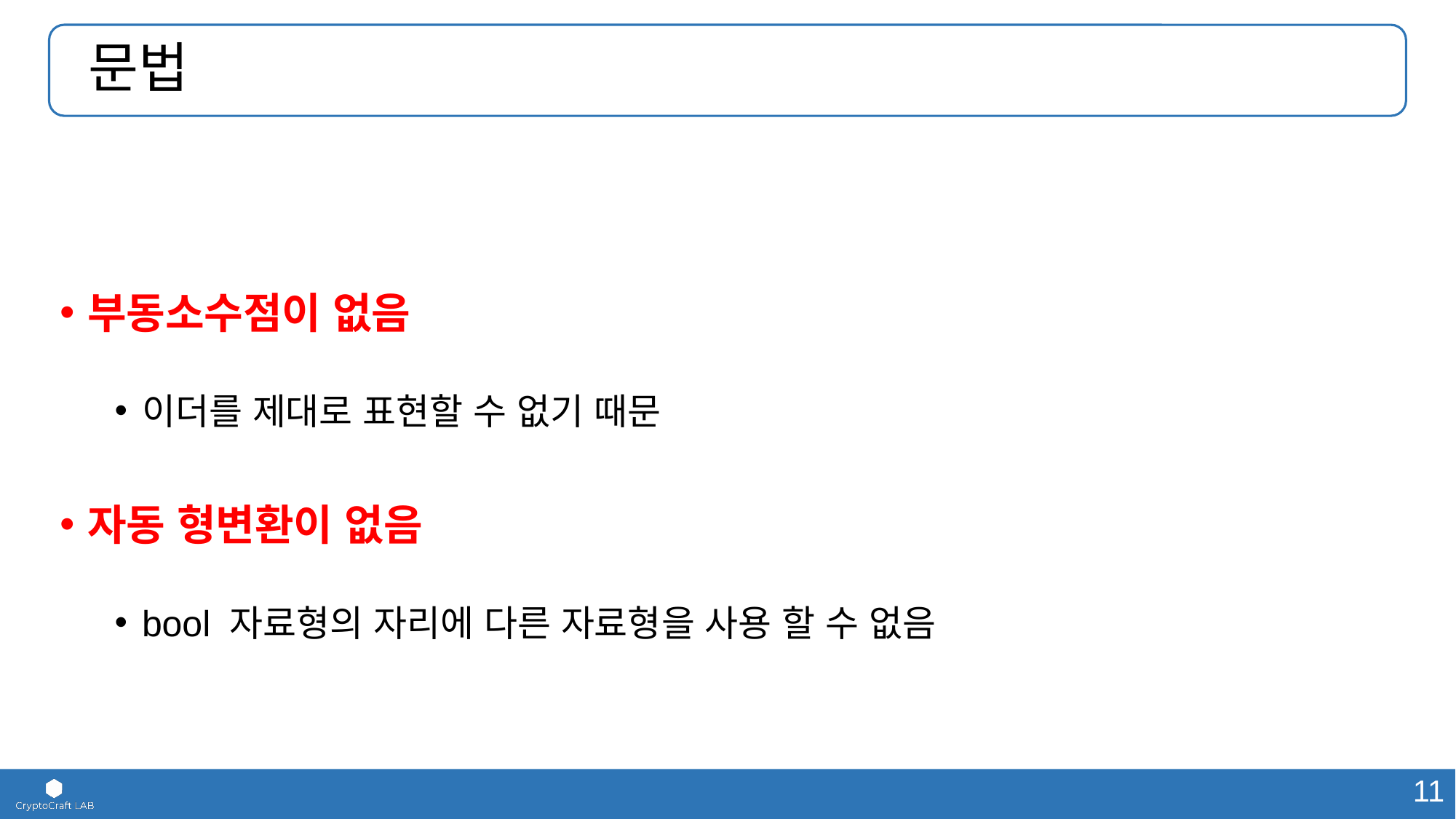

# 문법
부동소수점이 없음
이더를 제대로 표현할 수 없기 때문
자동 형변환이 없음
bool 자료형의 자리에 다른 자료형을 사용 할 수 없음